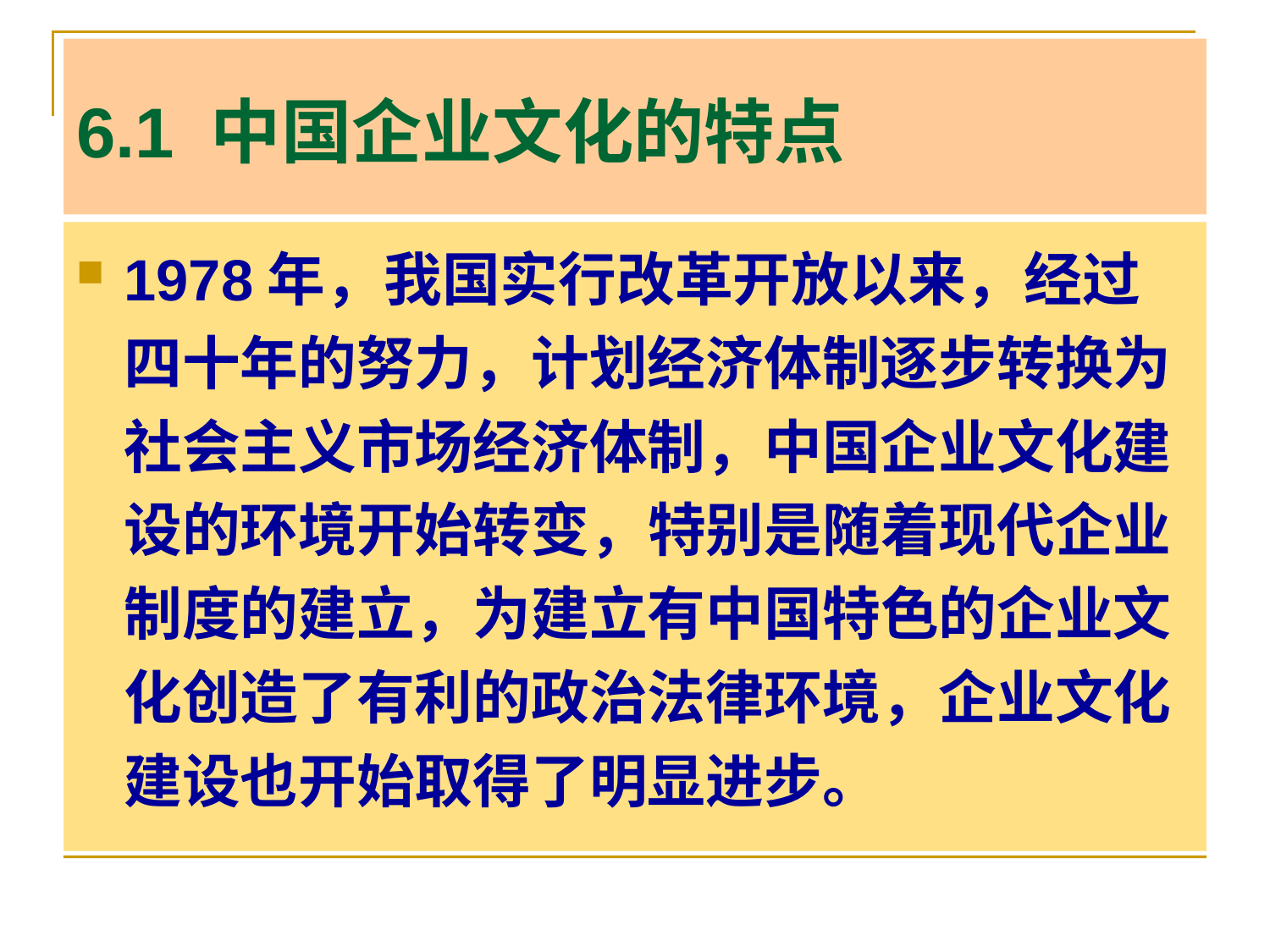

# 6.1 中国企业文化的特点
1978年，我国实行改革开放以来，经过四十年的努力，计划经济体制逐步转换为社会主义市场经济体制，中国企业文化建设的环境开始转变，特别是随着现代企业制度的建立，为建立有中国特色的企业文化创造了有利的政治法律环境，企业文化建设也开始取得了明显进步。

5